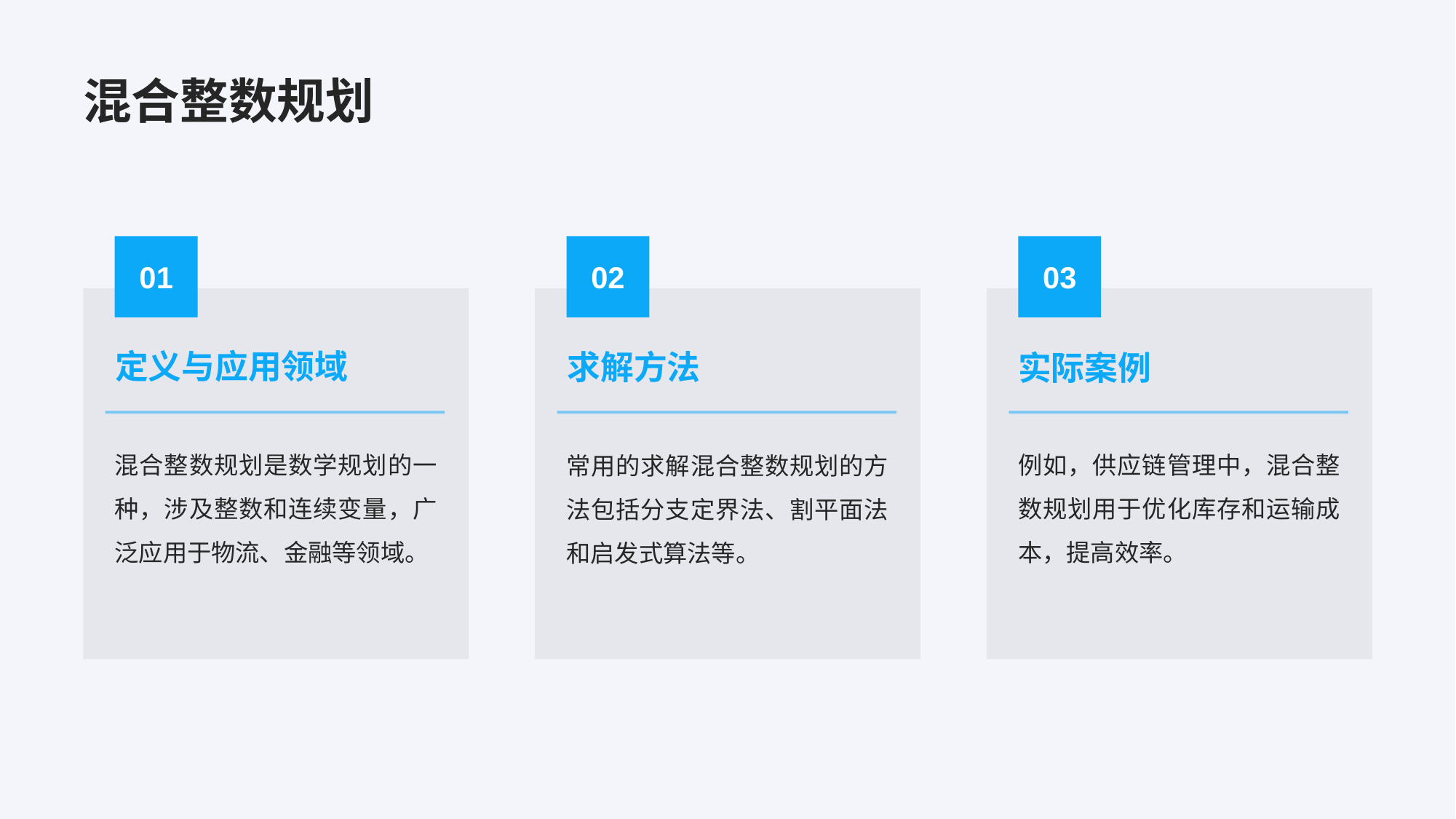

# 混合整数规划
01
02
03

定义与应用领域
求解方法
实际案例
混合整数规划是数学规划的一种，涉及整数和连续变量，广泛应用于物流、金融等领域。
例如，供应链管理中，混合整数规划用于优化库存和运输成本，提高效率。
常用的求解混合整数规划的方法包括分支定界法、割平面法和启发式算法等。